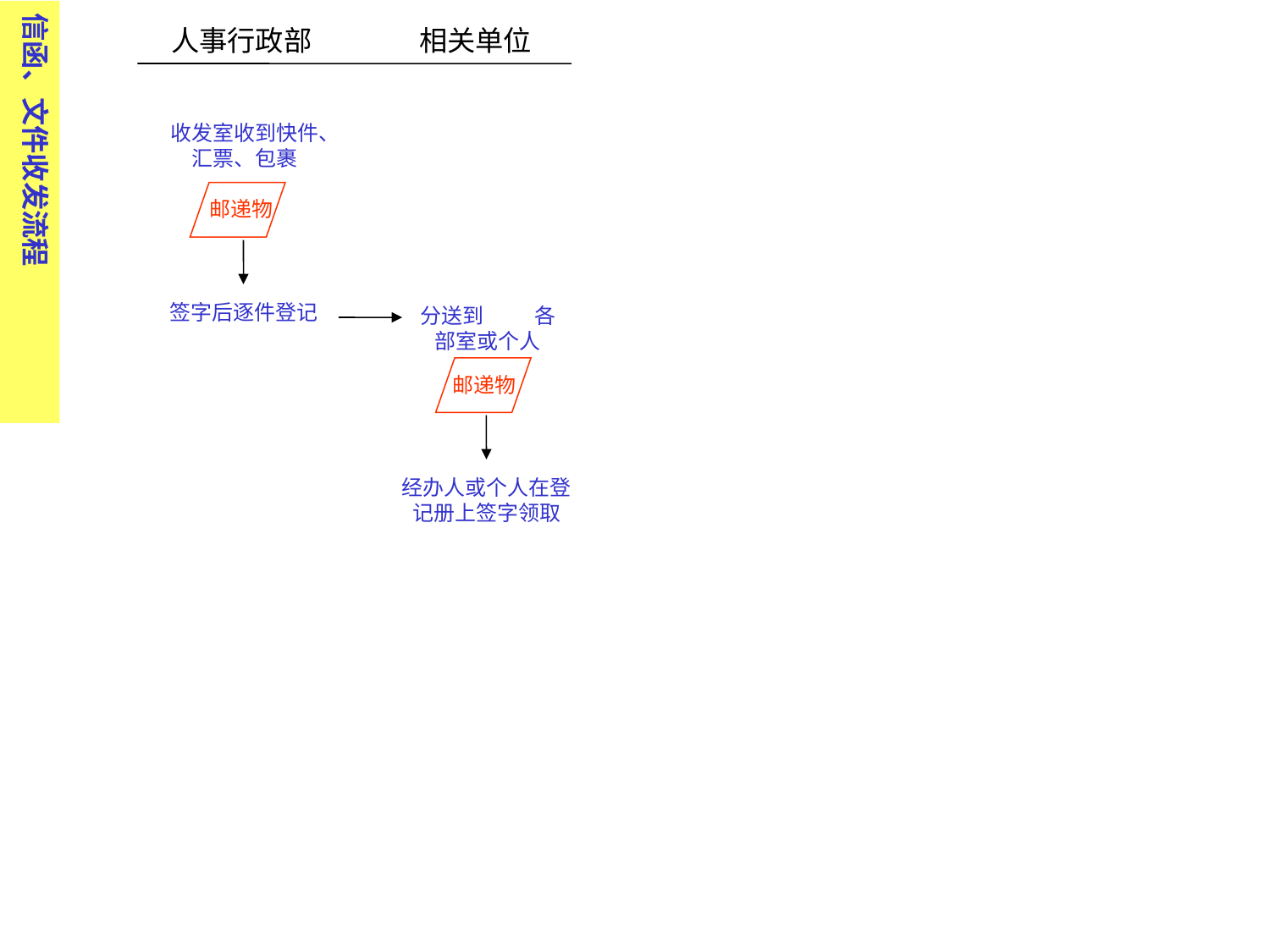

信函、文件收发流程
人事行政部                 相关单位

收发室收到快件、汇票、包裹

邮递物

签字后逐件登记
分送到           各部室或个人

邮递物

经办人或个人在登记册上签字领取
43